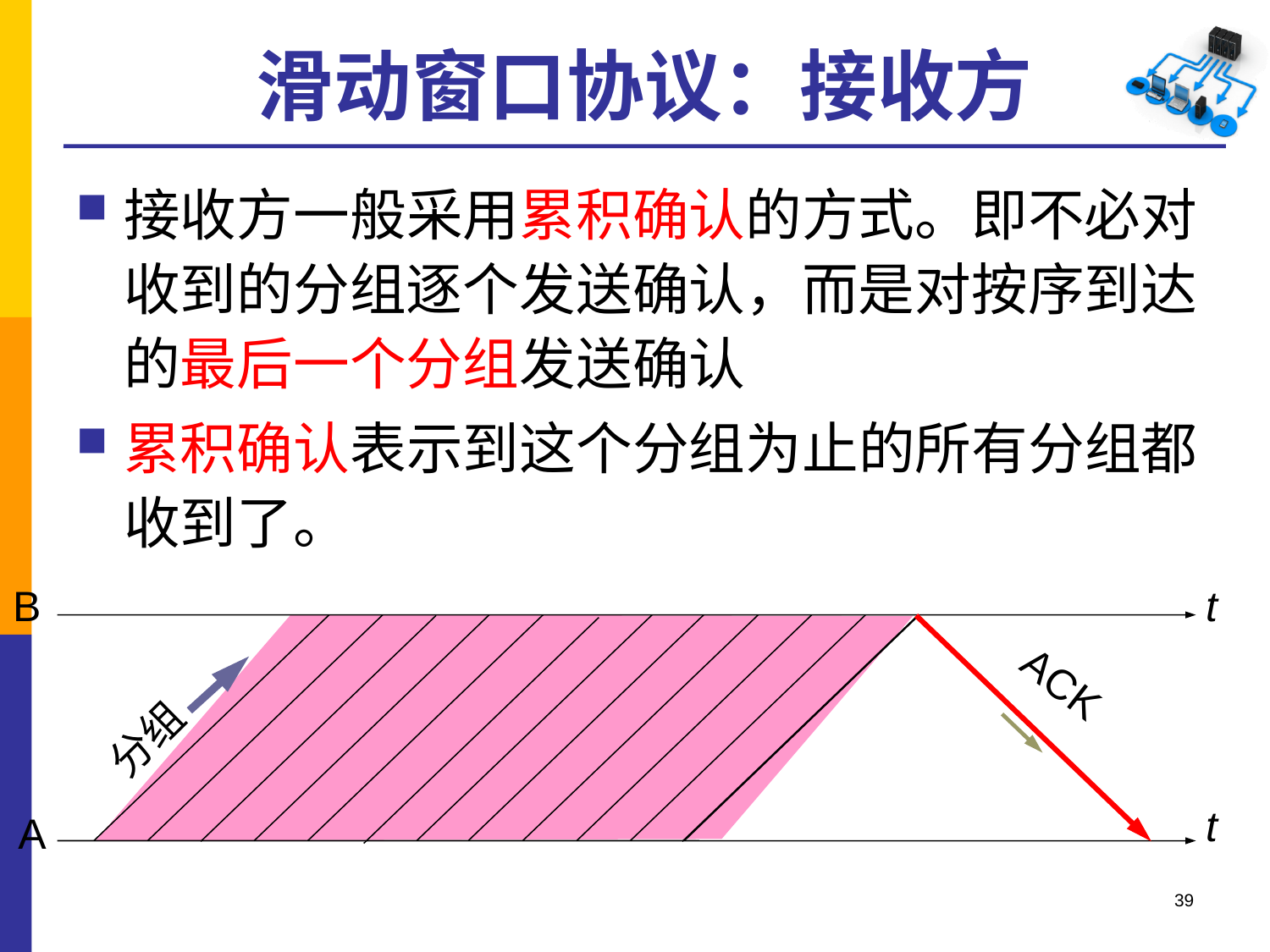

# 滑动窗口协议：接收方
接收方一般采用累积确认的方式。即不必对收到的分组逐个发送确认，而是对按序到达的最后一个分组发送确认
累积确认表示到这个分组为止的所有分组都收到了。
t
B

ACK

分组

t
A

39